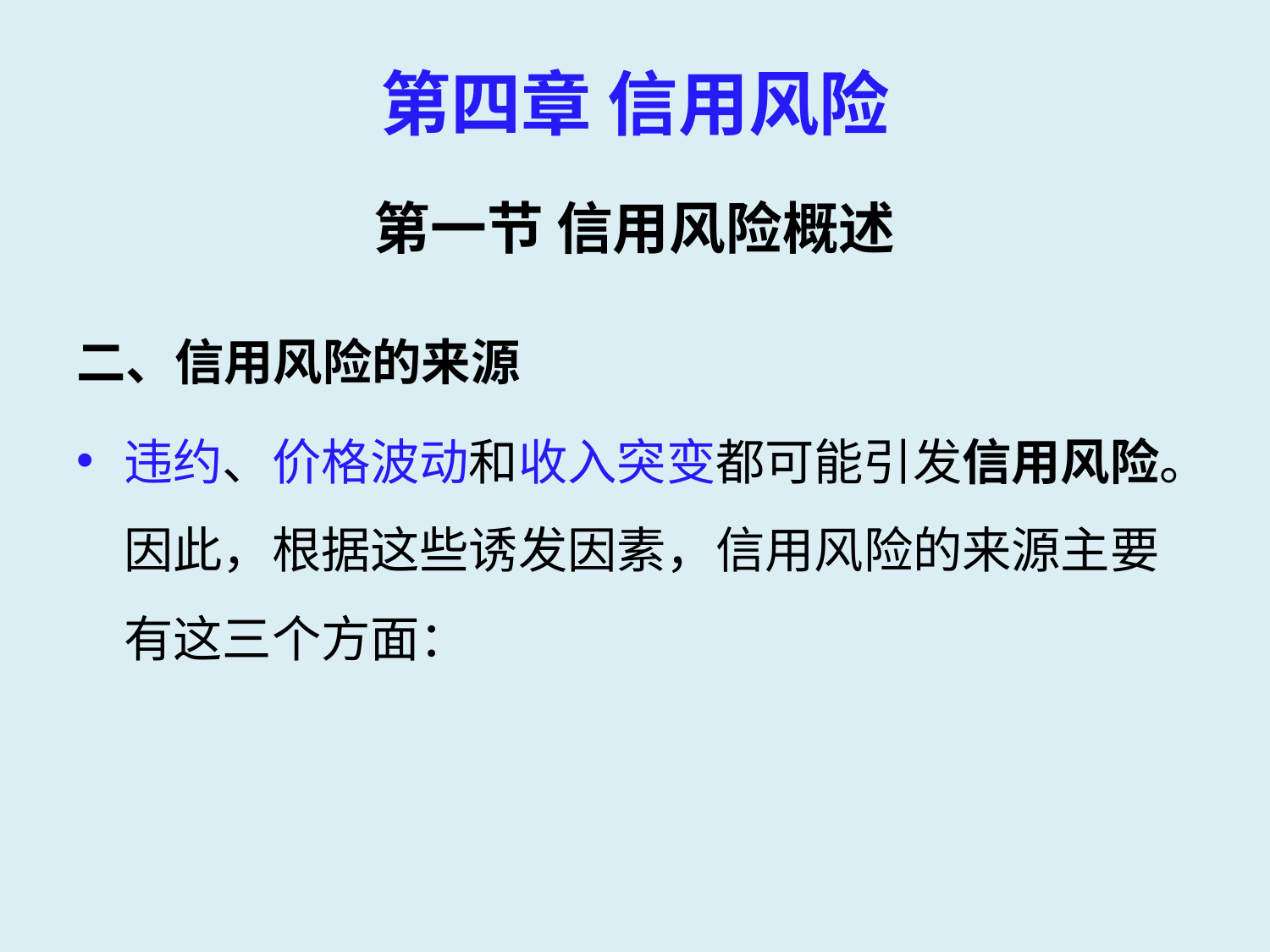

# 第四章 信用风险
第一节 信用风险概述

二、信用风险的来源
违约、价格波动和收入突变都可能引发信用风险。因此，根据这些诱发因素，信用风险的来源主要有这三个方面：